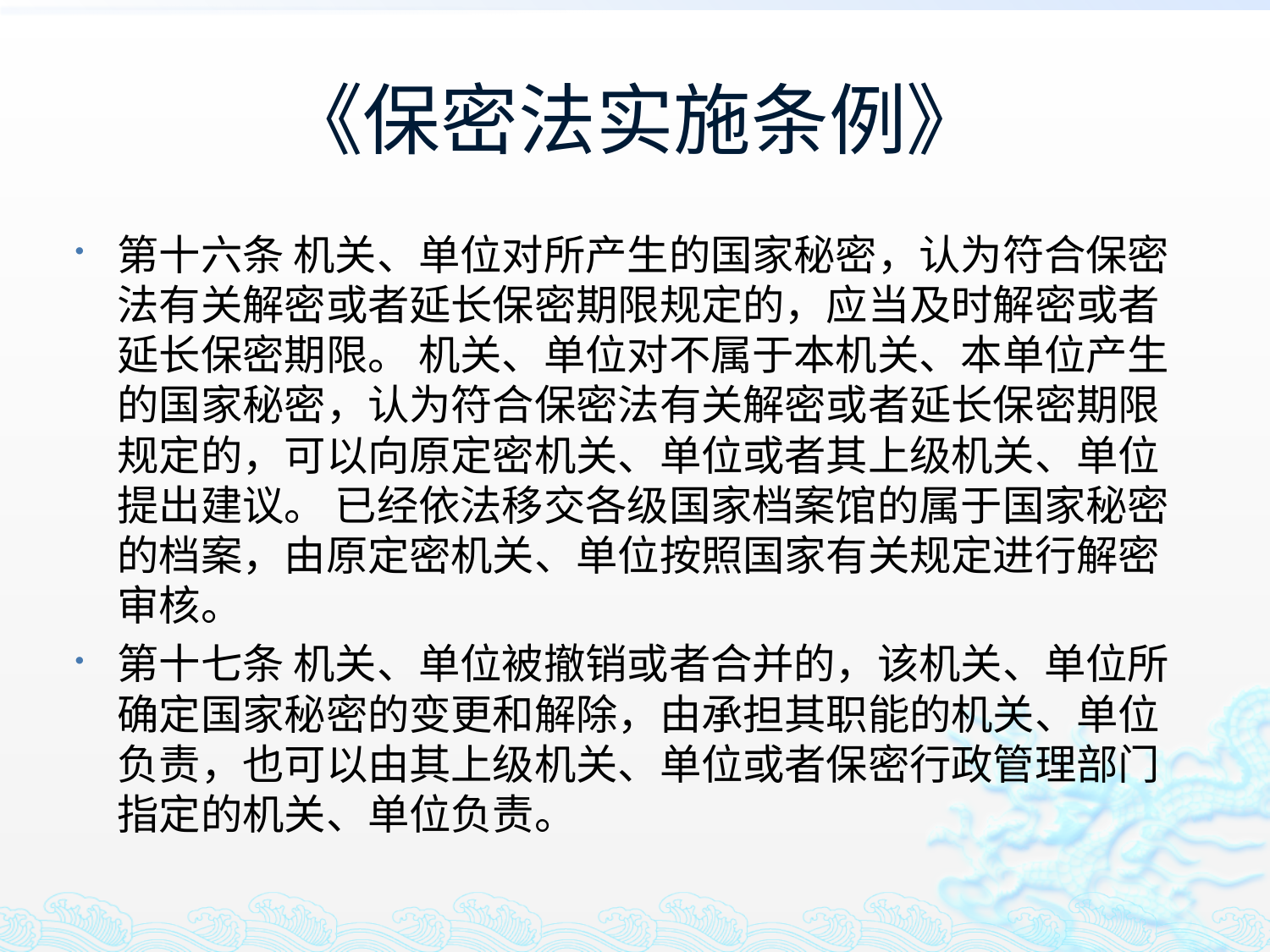

# 《保密法实施条例》
第十六条 机关、单位对所产生的国家秘密，认为符合保密法有关解密或者延长保密期限规定的，应当及时解密或者延长保密期限。 机关、单位对不属于本机关、本单位产生的国家秘密，认为符合保密法有关解密或者延长保密期限规定的，可以向原定密机关、单位或者其上级机关、单位提出建议。 已经依法移交各级国家档案馆的属于国家秘密的档案，由原定密机关、单位按照国家有关规定进行解密审核。
第十七条 机关、单位被撤销或者合并的，该机关、单位所确定国家秘密的变更和解除，由承担其职能的机关、单位负责，也可以由其上级机关、单位或者保密行政管理部门指定的机关、单位负责。